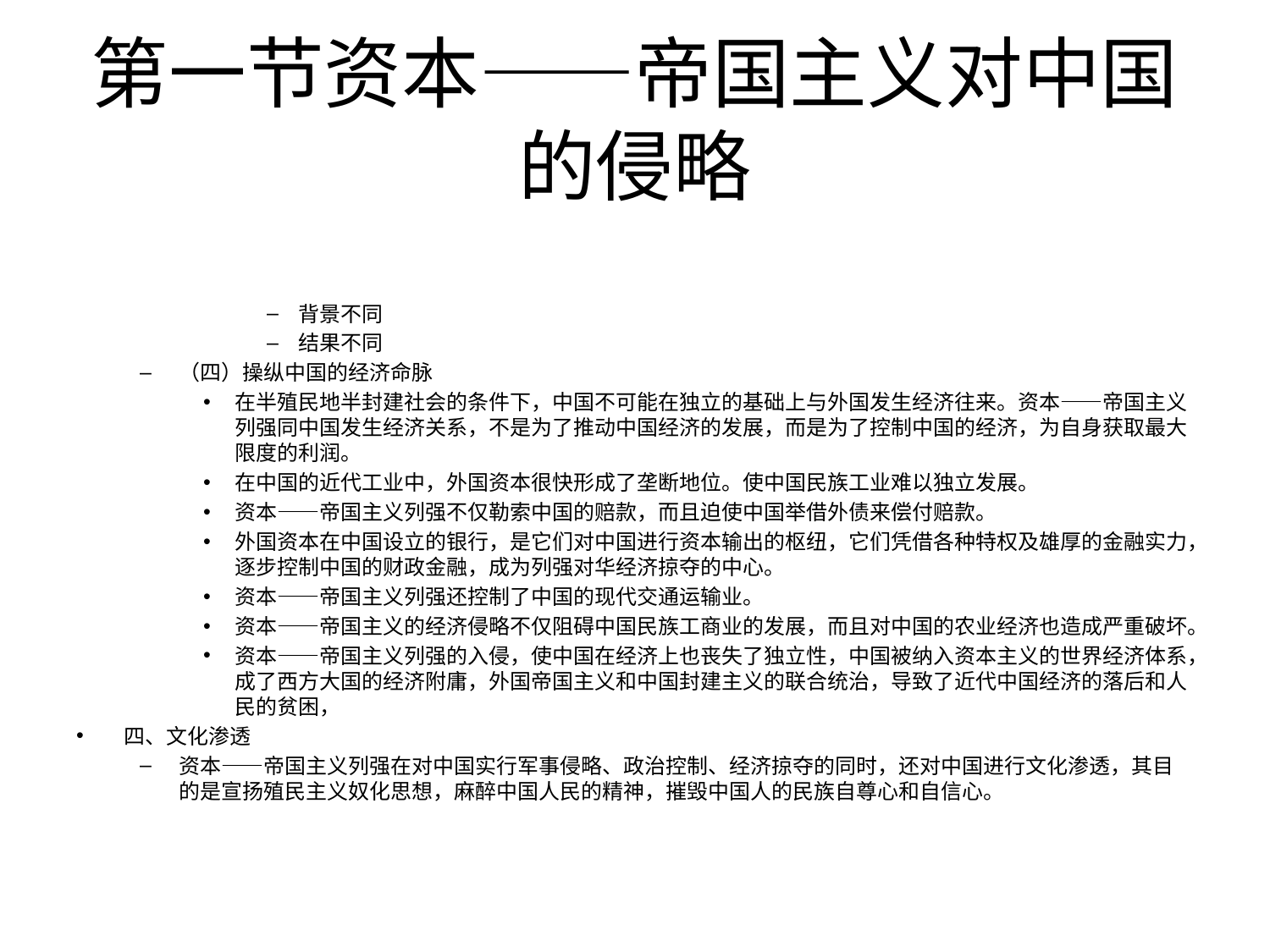

# 第一节资本——帝国主义对中国的侵略

背景不同
结果不同
（四）操纵中国的经济命脉
在半殖民地半封建社会的条件下，中国不可能在独立的基础上与外国发生经济往来。资本——帝国主义列强同中国发生经济关系，不是为了推动中国经济的发展，而是为了控制中国的经济，为自身获取最大限度的利润。
在中国的近代工业中，外国资本很快形成了垄断地位。使中国民族工业难以独立发展。
资本——帝国主义列强不仅勒索中国的赔款，而且迫使中国举借外债来偿付赔款。
外国资本在中国设立的银行，是它们对中国进行资本输出的枢纽，它们凭借各种特权及雄厚的金融实力，逐步控制中国的财政金融，成为列强对华经济掠夺的中心。
资本——帝国主义列强还控制了中国的现代交通运输业。
资本——帝国主义的经济侵略不仅阻碍中国民族工商业的发展，而且对中国的农业经济也造成严重破坏。
资本——帝国主义列强的入侵，使中国在经济上也丧失了独立性，中国被纳入资本主义的世界经济体系，成了西方大国的经济附庸，外国帝国主义和中国封建主义的联合统治，导致了近代中国经济的落后和人民的贫困，
四、文化渗透
资本——帝国主义列强在对中国实行军事侵略、政治控制、经济掠夺的同时，还对中国进行文化渗透，其目的是宣扬殖民主义奴化思想，麻醉中国人民的精神，摧毁中国人的民族自尊心和自信心。